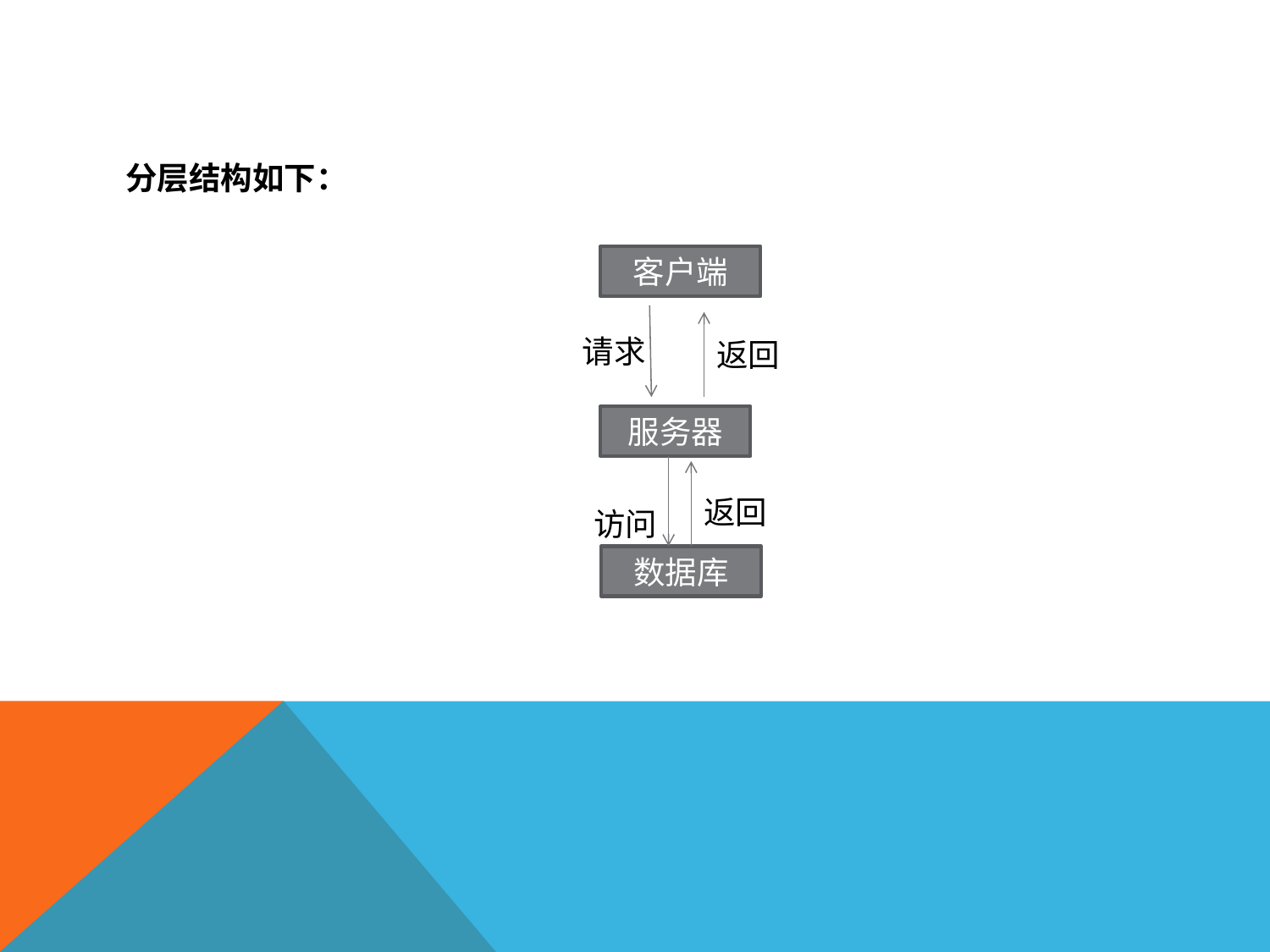

分层结构如下：
客户端
请求
返回
服务器
返回
访问
数据库